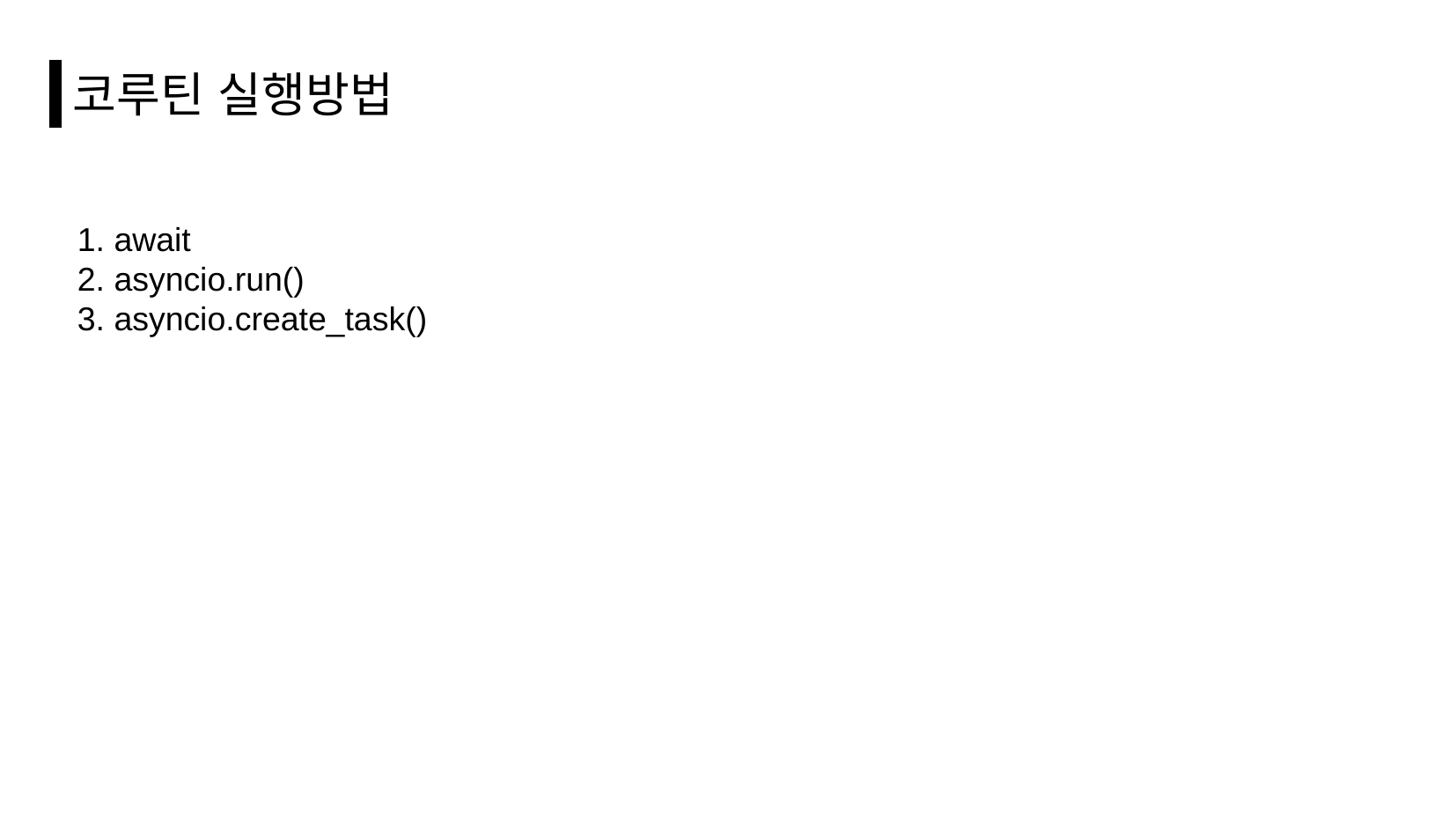

# 코루틴 실행방법

1. await
2. asyncio.run()
3. asyncio.create_task()